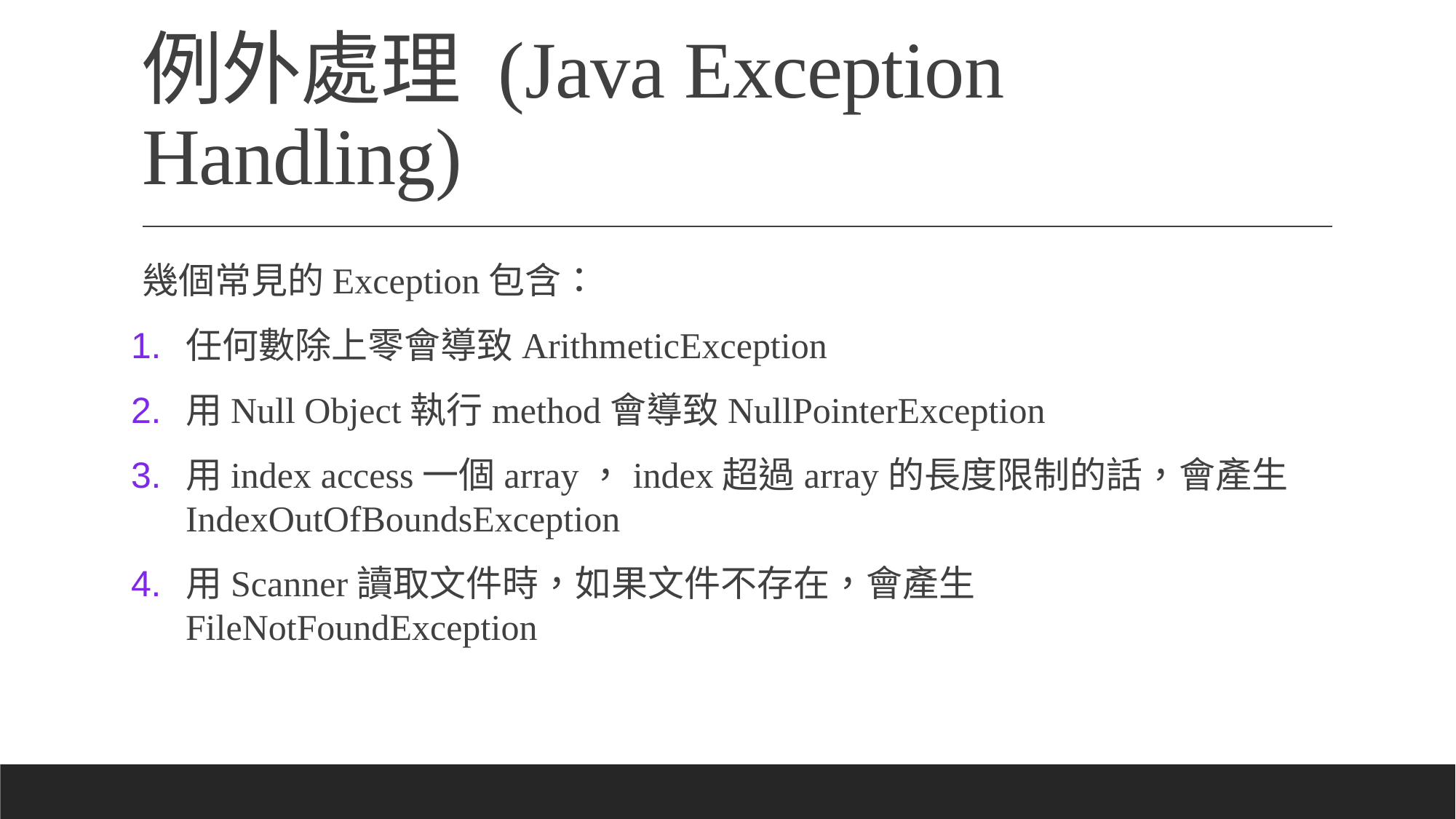

# 例外處理 (Java Exception Handling)
幾個常見的Exception包含：
任何數除上零會導致ArithmeticException
用Null Object執行method會導致NullPointerException
用index access一個array，index超過array的長度限制的話，會產生IndexOutOfBoundsException
用Scanner讀取文件時，如果文件不存在，會產生FileNotFoundException